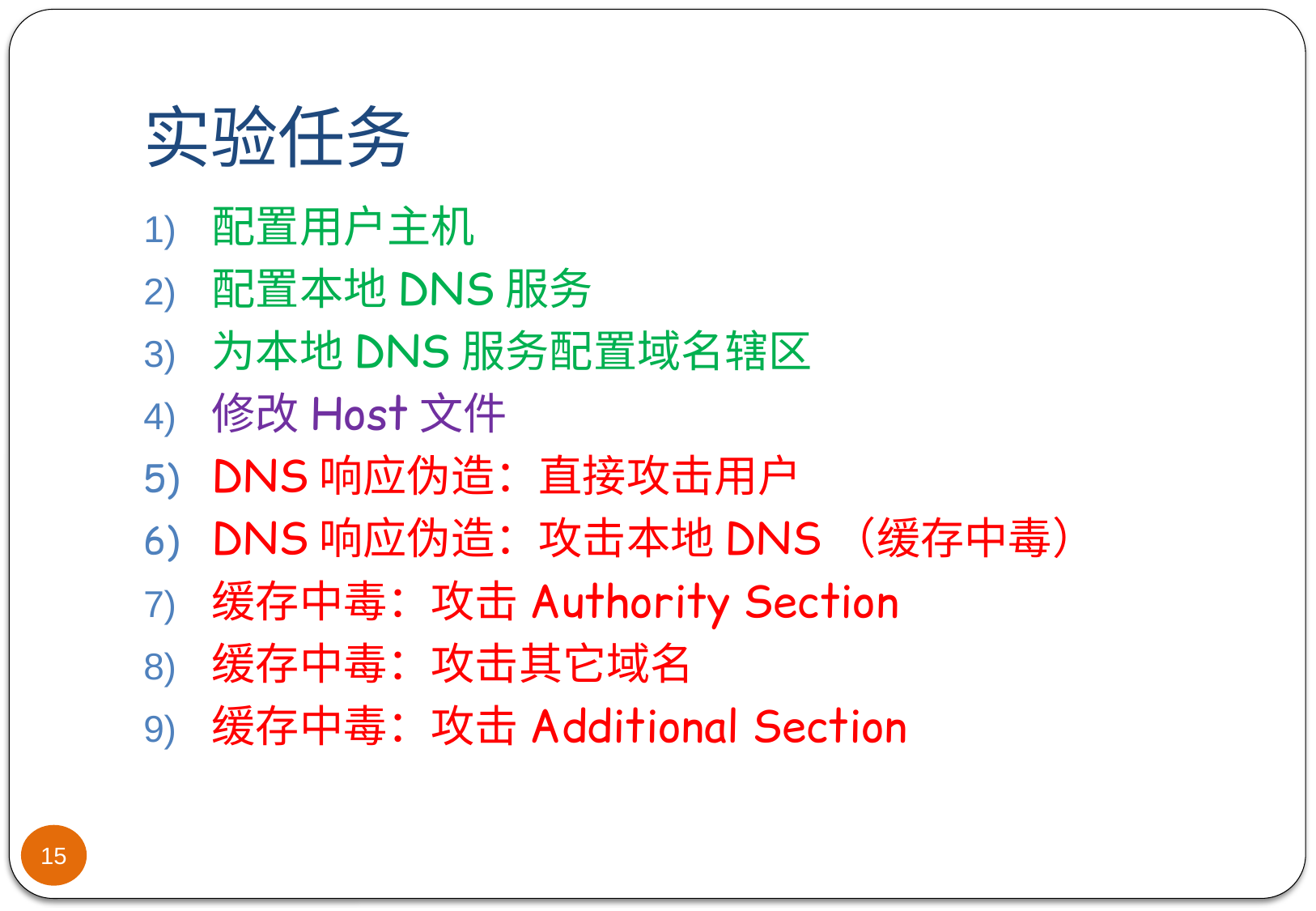

# 实验任务
配置用户主机
配置本地DNS服务
为本地DNS服务配置域名辖区
修改Host文件
DNS响应伪造：直接攻击用户
DNS响应伪造：攻击本地DNS（缓存中毒）
缓存中毒：攻击Authority Section
缓存中毒：攻击其它域名
缓存中毒：攻击Additional Section

15